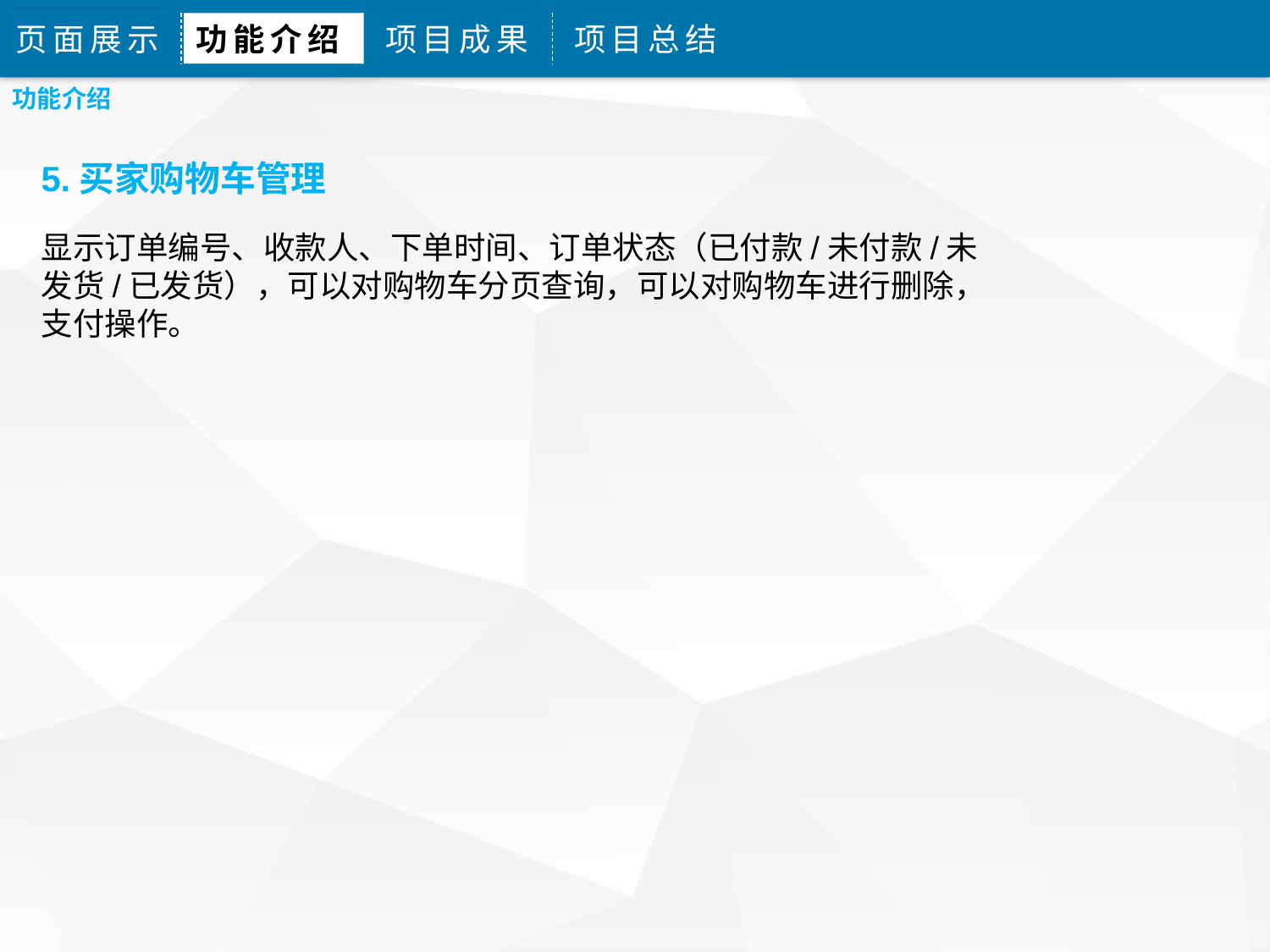

页面展示
功能介绍
项目成果
项目总结

功能介绍
5.买家购物车管理
显示订单编号、收款人、下单时间、订单状态（已付款/未付款/未发货/已发货），可以对购物车分页查询，可以对购物车进行删除，支付操作。